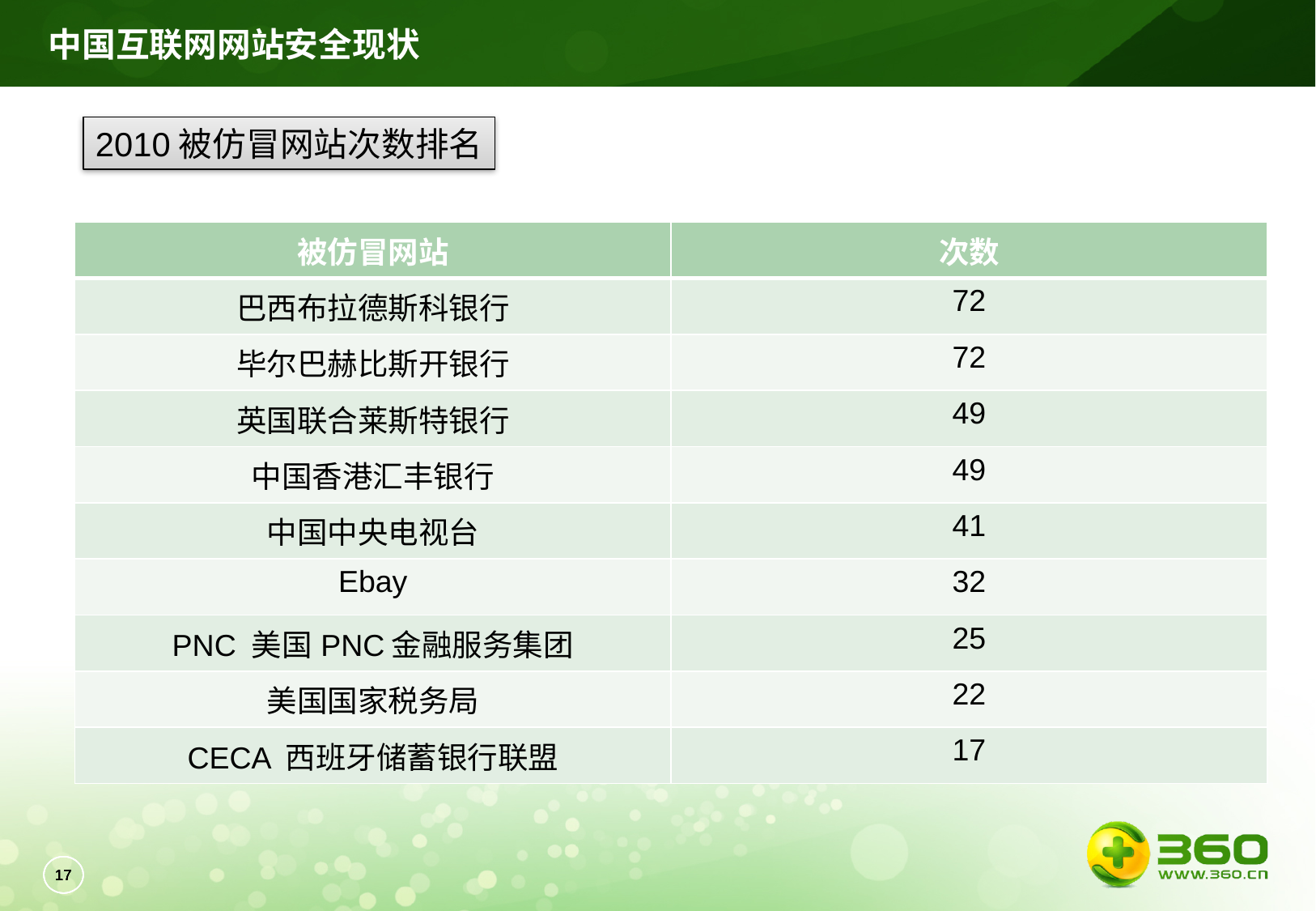

中国互联网网站安全现状
2010被仿冒网站次数排名
| 被仿冒网站 | 次数 |
| --- | --- |
| 巴西布拉德斯科银行 | 72 |
| 毕尔巴赫比斯开银行 | 72 |
| 英国联合莱斯特银行 | 49 |
| 中国香港汇丰银行 | 49 |
| 中国中央电视台 | 41 |
| Ebay | 32 |
| PNC 美国PNC金融服务集团 | 25 |
| 美国国家税务局 | 22 |
| CECA 西班牙储蓄银行联盟 | 17 |
17
17
17
17